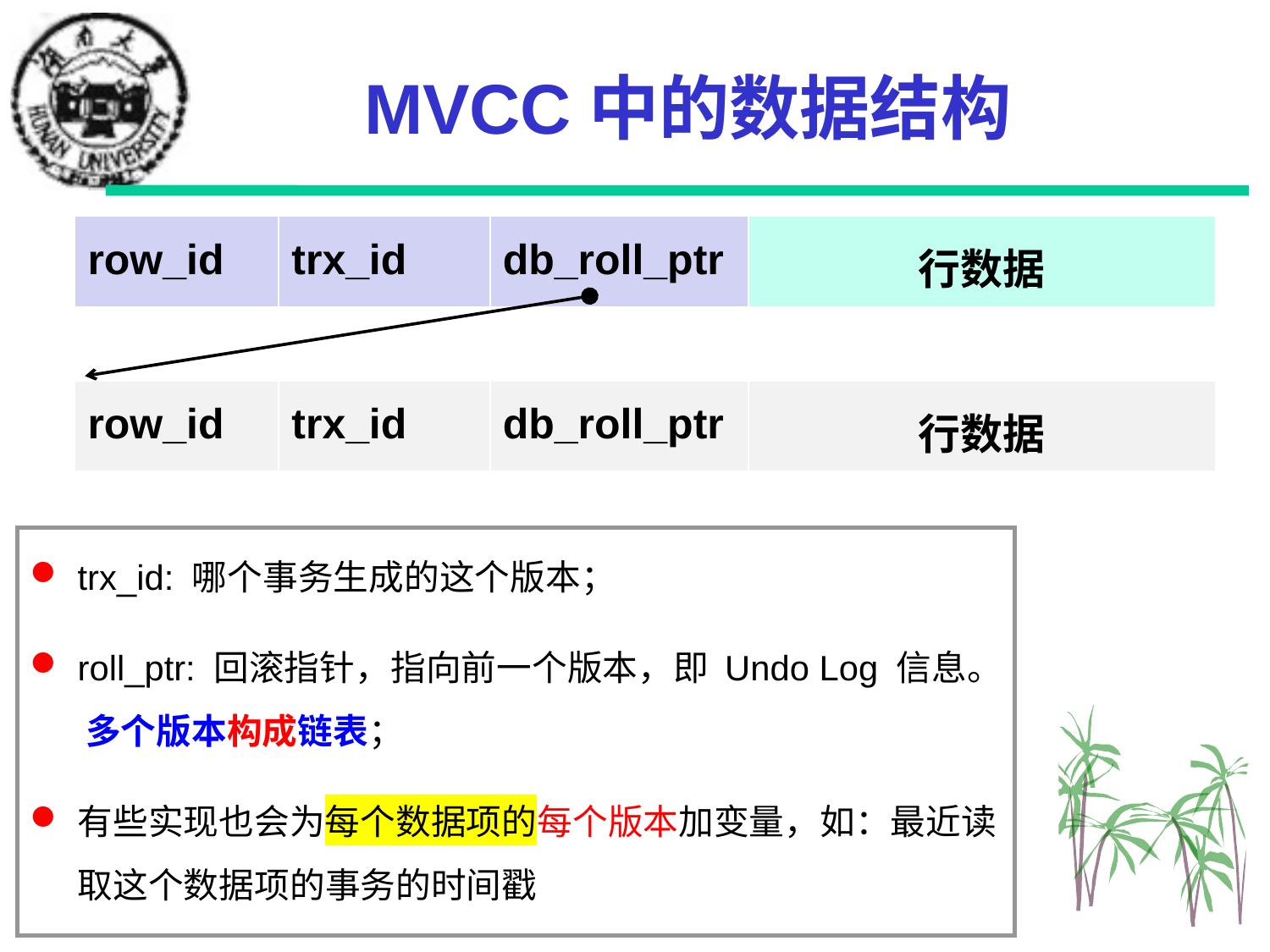

# MVCC中的数据结构
| row\_id | trx\_id | db\_roll\_ptr | 行数据 |
| --- | --- | --- | --- |
| row\_id | trx\_id | db\_roll\_ptr | 行数据 |
| --- | --- | --- | --- |
trx_id: 哪个事务生成的这个版本；
roll_ptr: 回滚指针，指向前一个版本，即 Undo Log 信息。 多个版本构成链表；
有些实现也会为每个数据项的每个版本加变量，如：最近读取这个数据项的事务的时间戳